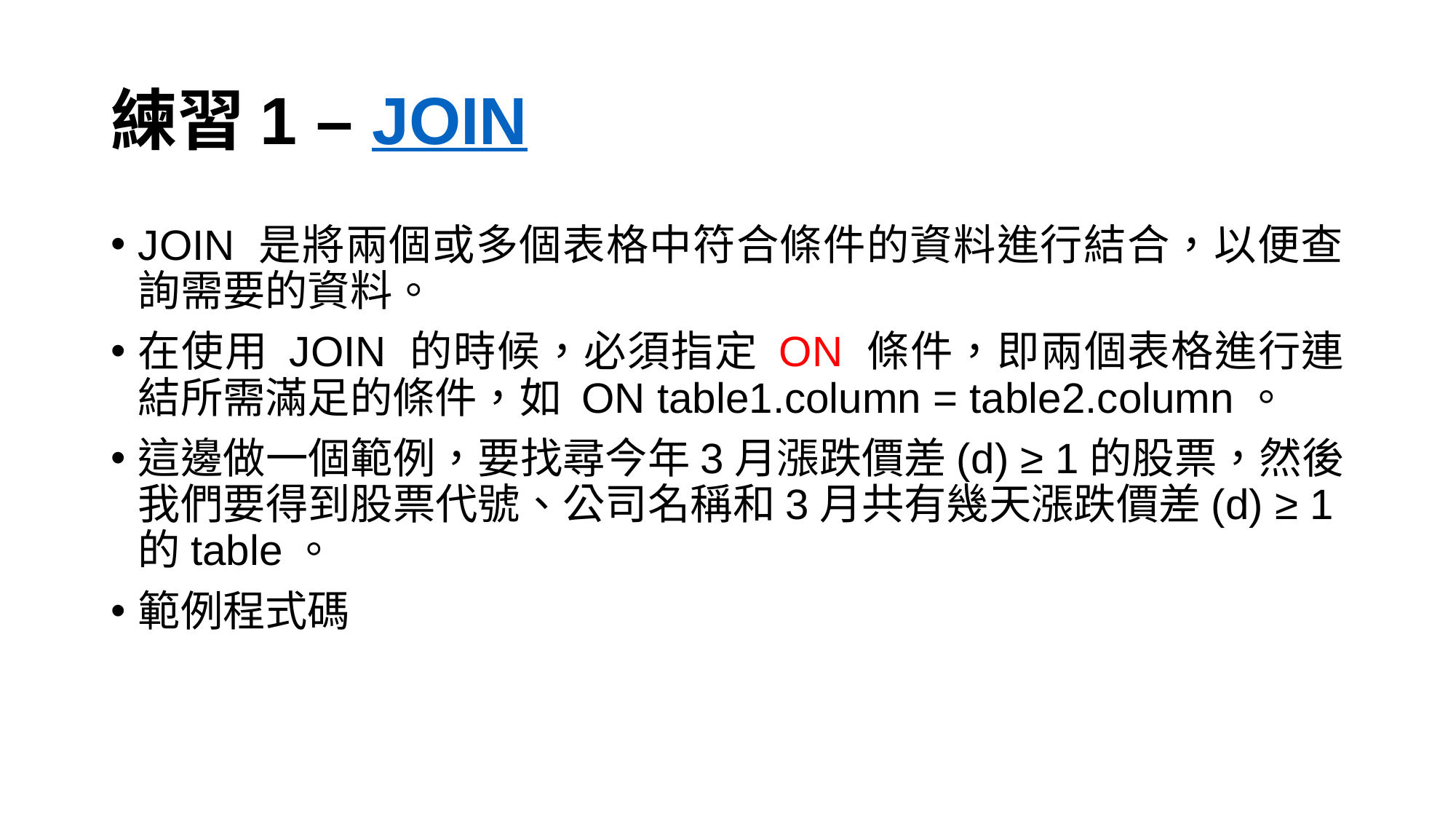

# 練習1 – JOIN
JOIN 是將兩個或多個表格中符合條件的資料進行結合，以便查詢需要的資料。
在使用 JOIN 的時候，必須指定 ON 條件，即兩個表格進行連結所需滿足的條件，如 ON table1.column = table2.column。
這邊做一個範例，要找尋今年3月漲跌價差(d) ≥ 1的股票，然後我們要得到股票代號、公司名稱和3月共有幾天漲跌價差(d) ≥ 1的table。
範例程式碼